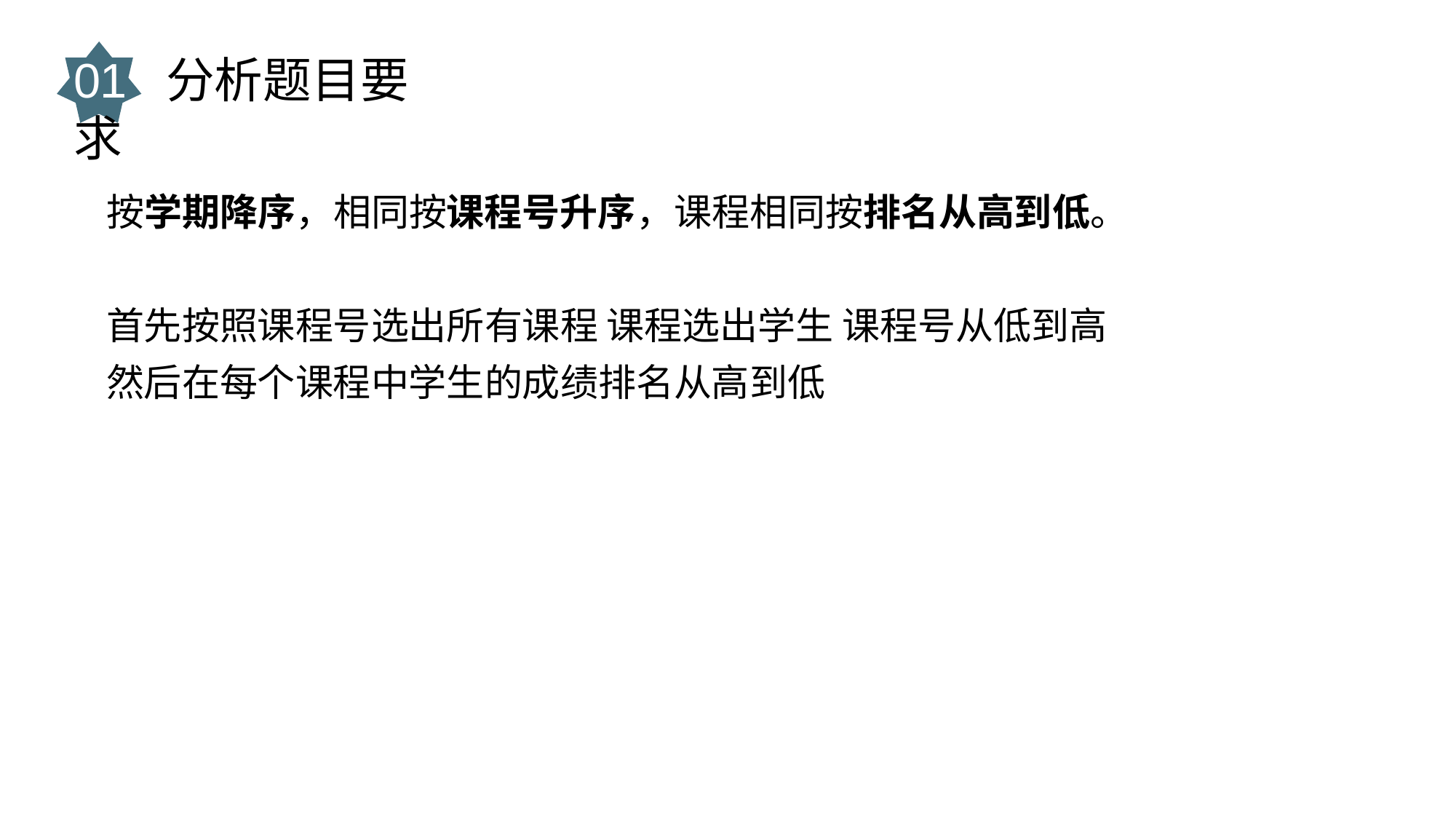

01  分析题目要求
按学期降序，相同按课程号升序，课程相同按排名从高到低。

首先按照课程号选出所有课程 课程选出学生 课程号从低到高
然后在每个课程中学生的成绩排名从高到低